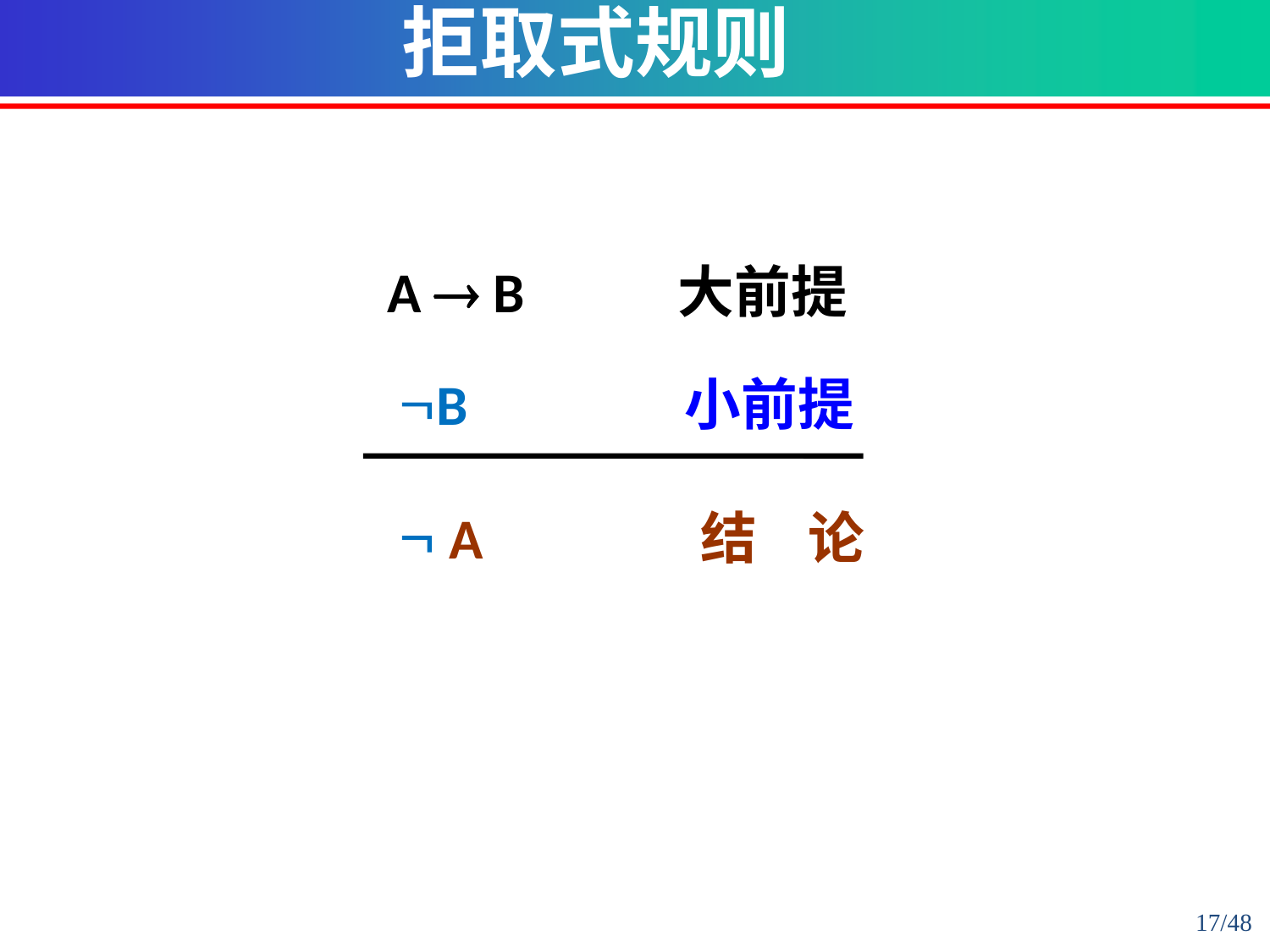

拒取式规则
           A → B           大前提
            ¬B                小前提
            ¬ A                结    论

17/48